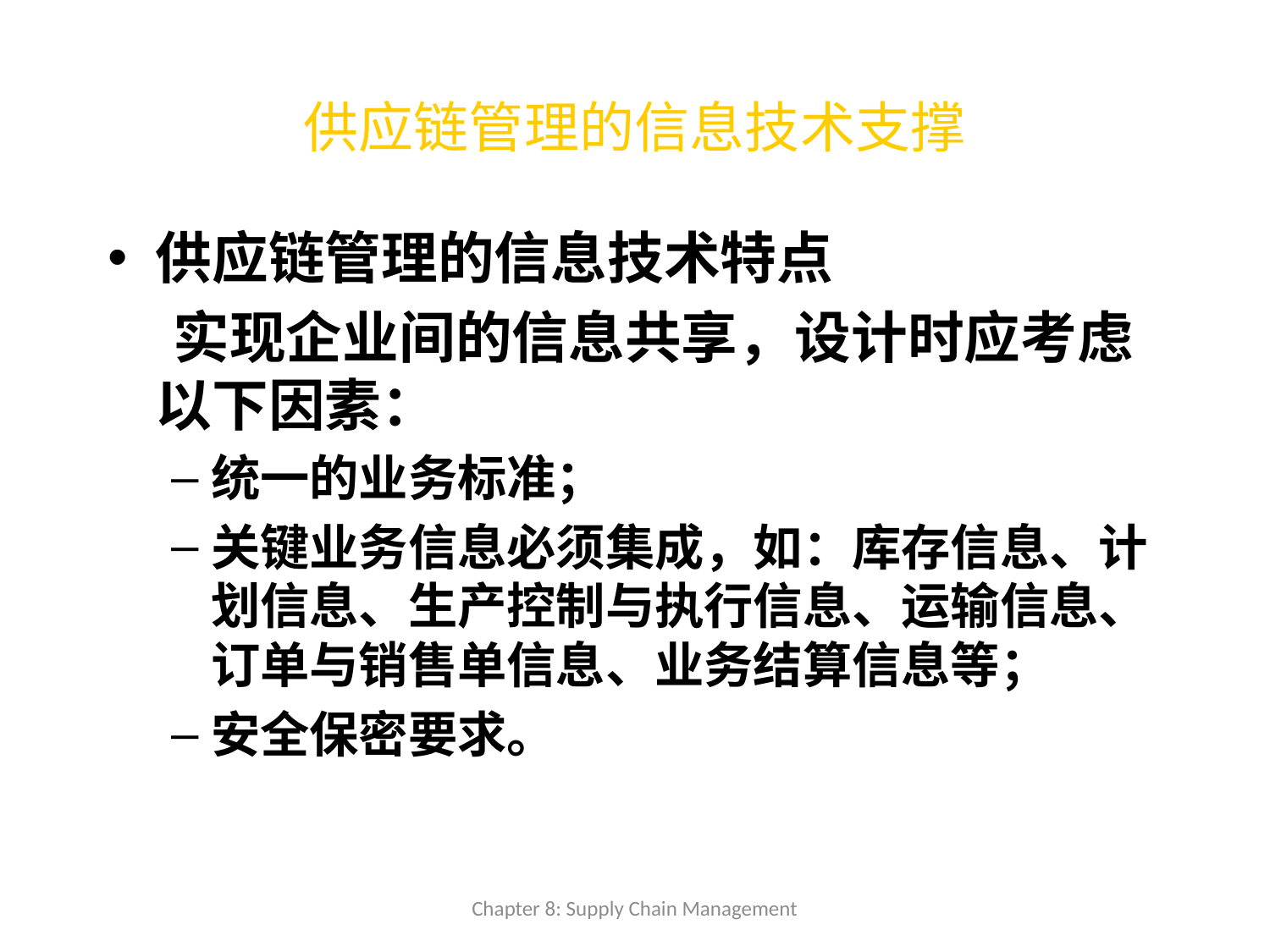

# 供应链管理的信息技术支撑
供应链管理的信息技术特点
    实现企业间的信息共享，设计时应考虑以下因素：
统一的业务标准；
关键业务信息必须集成，如：库存信息、计划信息、生产控制与执行信息、运输信息、订单与销售单信息、业务结算信息等；
安全保密要求。
Chapter 8: Supply Chain Management